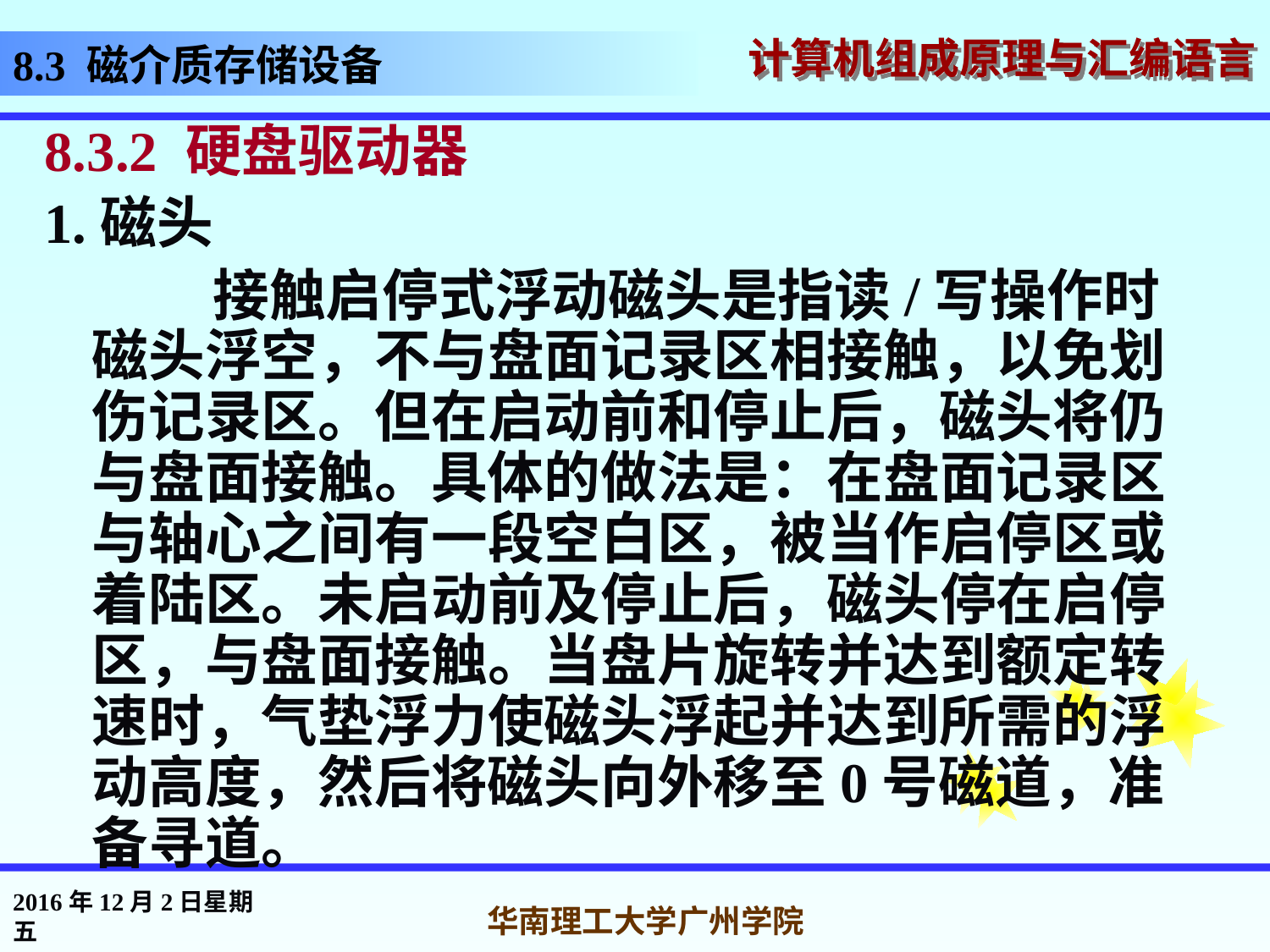

# 8.3 磁介质存储设备
8.3.2 硬盘驱动器
1.磁头
            接触启停式浮动磁头是指读/写操作时磁头浮空，不与盘面记录区相接触，以免划伤记录区。但在启动前和停止后，磁头将仍与盘面接触。具体的做法是：在盘面记录区与轴心之间有一段空白区，被当作启停区或着陆区。未启动前及停止后，磁头停在启停区，与盘面接触。当盘片旋转并达到额定转速时，气垫浮力使磁头浮起并达到所需的浮动高度，然后将磁头向外移至0号磁道，准备寻道。
2016年12月2日星期五
华南理工大学广州学院